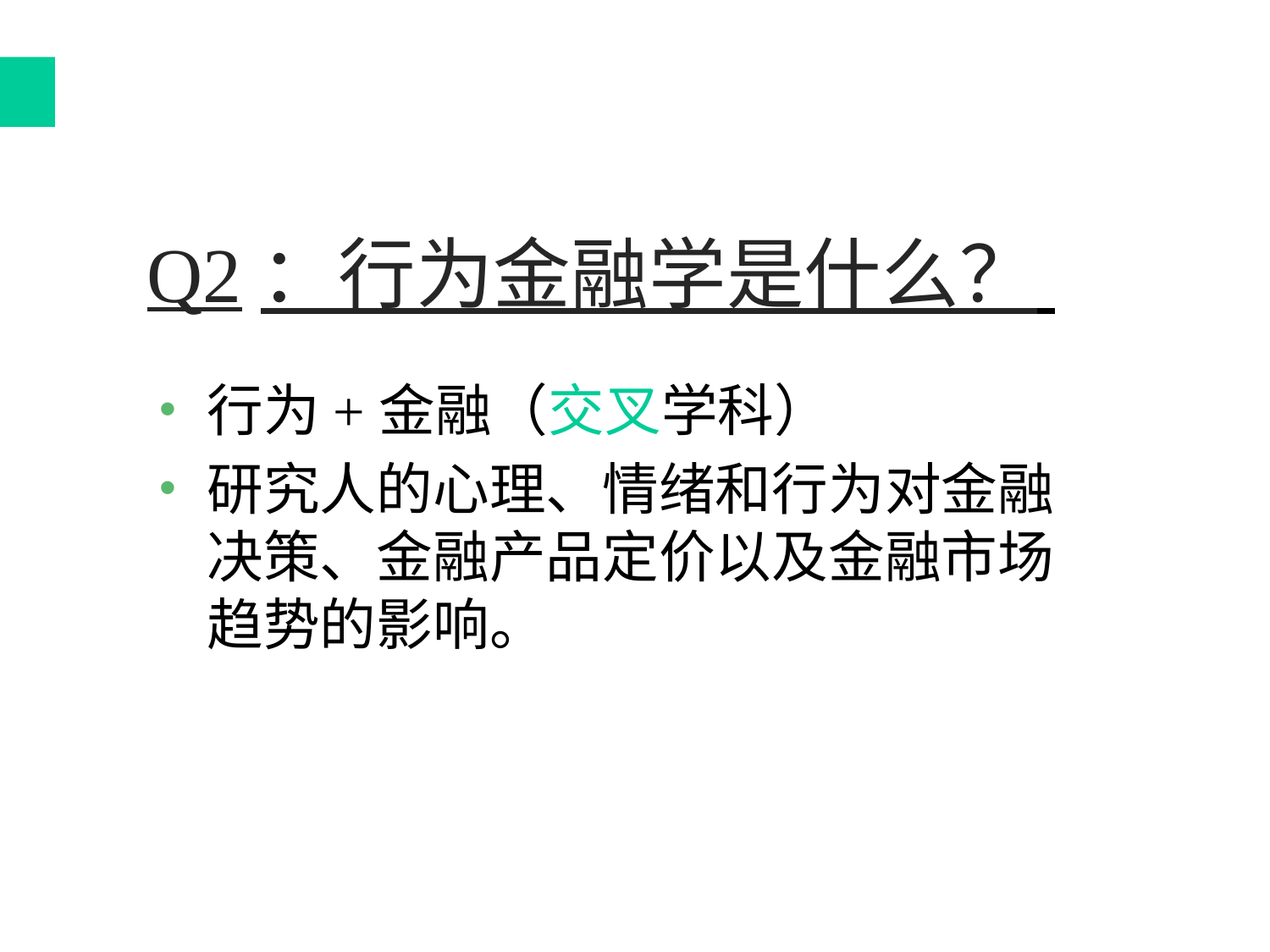

# Q2：行为金融学是什么？
行为+金融（交叉学科）
研究人的心理、情绪和行为对金融决策、金融产品定价以及金融市场趋势的影响。

8